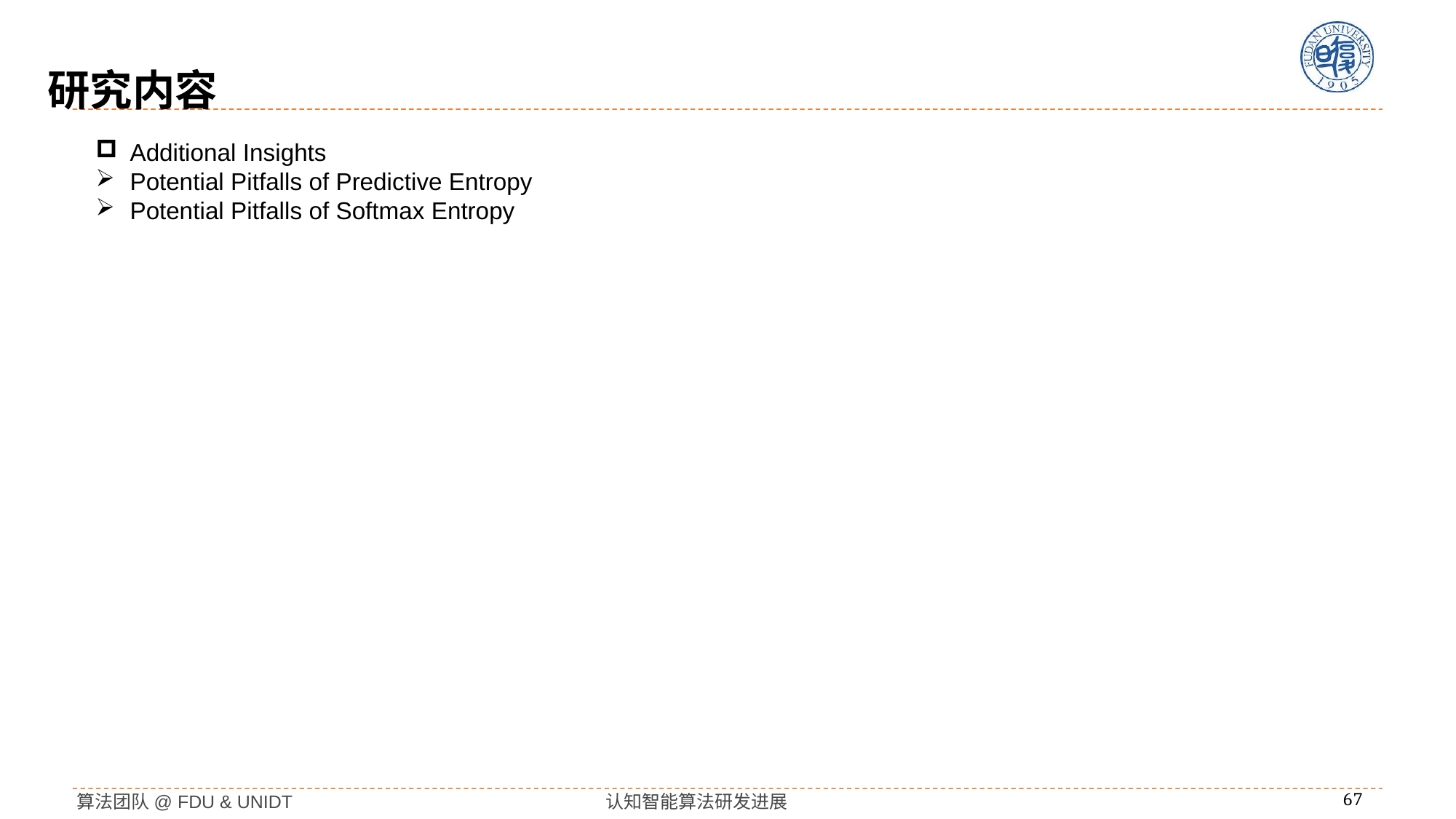

研究内容
Additional Insights
Potential Pitfalls of Predictive Entropy
Potential Pitfalls of Softmax Entropy